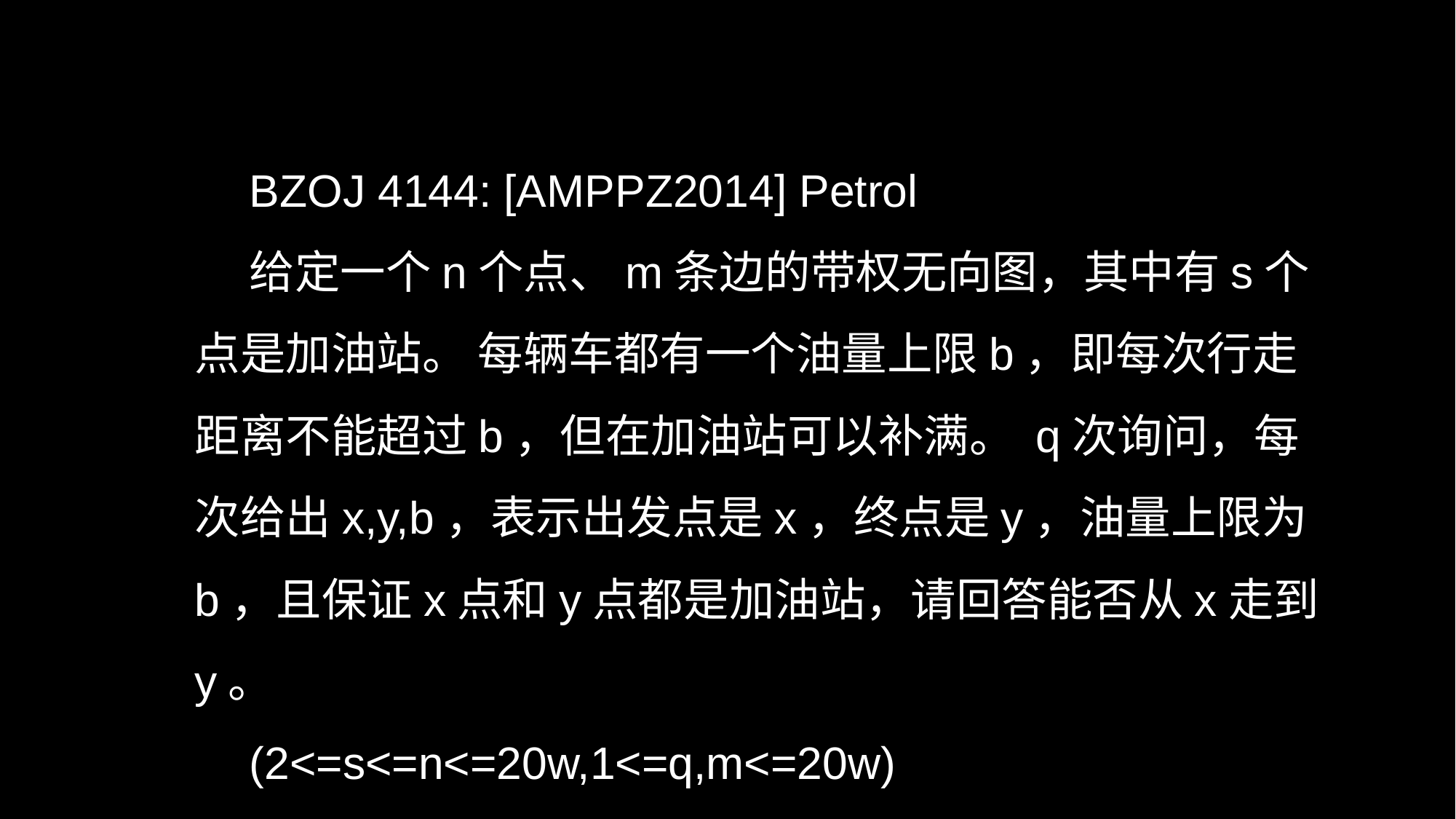

BZOJ 4144: [AMPPZ2014] Petrol
给定一个n个点、m条边的带权无向图，其中有s个点是加油站。 每辆车都有一个油量上限b，即每次行走距离不能超过b，但在加油站可以补满。 q次询问，每次给出x,y,b，表示出发点是x，终点是y，油量上限为b，且保证x点和y点都是加油站，请回答能否从x走到y。
(2<=s<=n<=20w,1<=q,m<=20w)